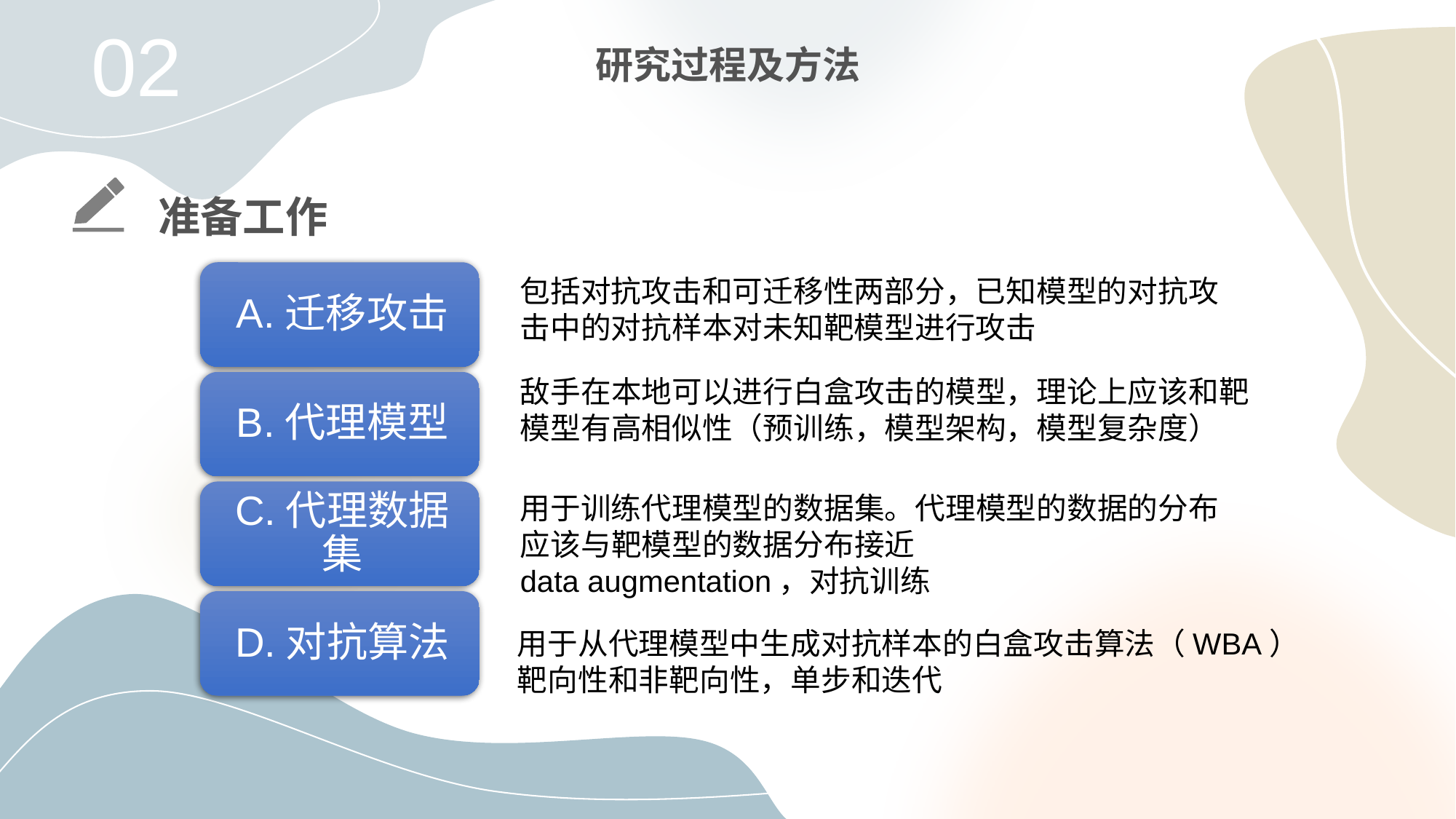

02
研究过程及方法

准备工作
A.迁移攻击
B.代理模型
C.代理数据集
D.对抗算法
包括对抗攻击和可迁移性两部分，已知模型的对抗攻击中的对抗样本对未知靶模型进行攻击
敌手在本地可以进行白盒攻击的模型，理论上应该和靶模型有高相似性（预训练，模型架构，模型复杂度）
⽤于训练代理模型的数据集。代理模型的数据的分布应该与靶模型的数据分布接近
data augmentation，对抗训练
⽤于从代理模型中生成对抗样本的白盒攻击算法（WBA）
靶向性和非靶向性，单步和迭代